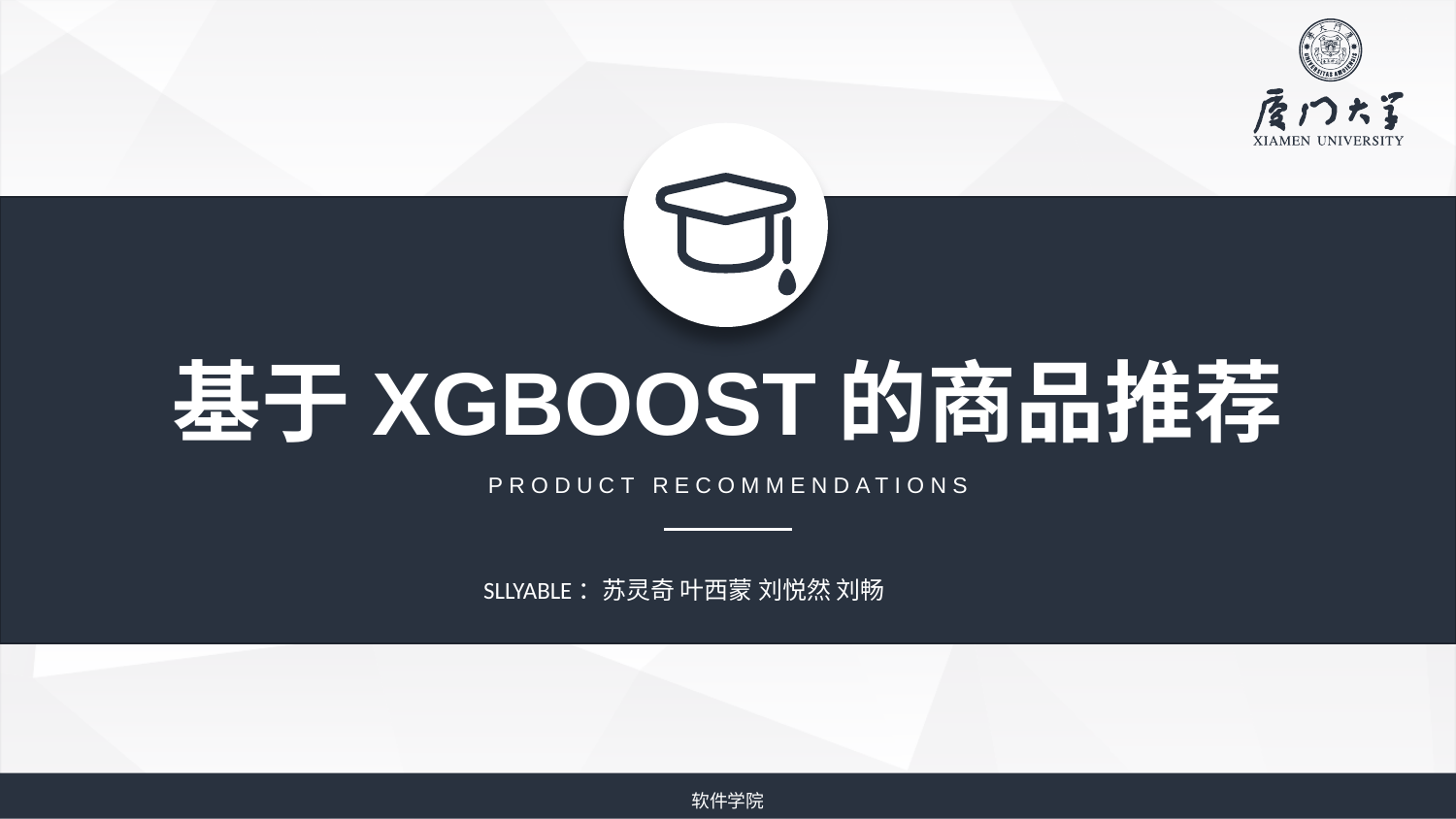

基于XGBOOST的商品推荐
PRODUCT RECOMMENDATIONS
SLLYABLE：苏灵奇 叶西蒙 刘悦然 刘畅
软件学院